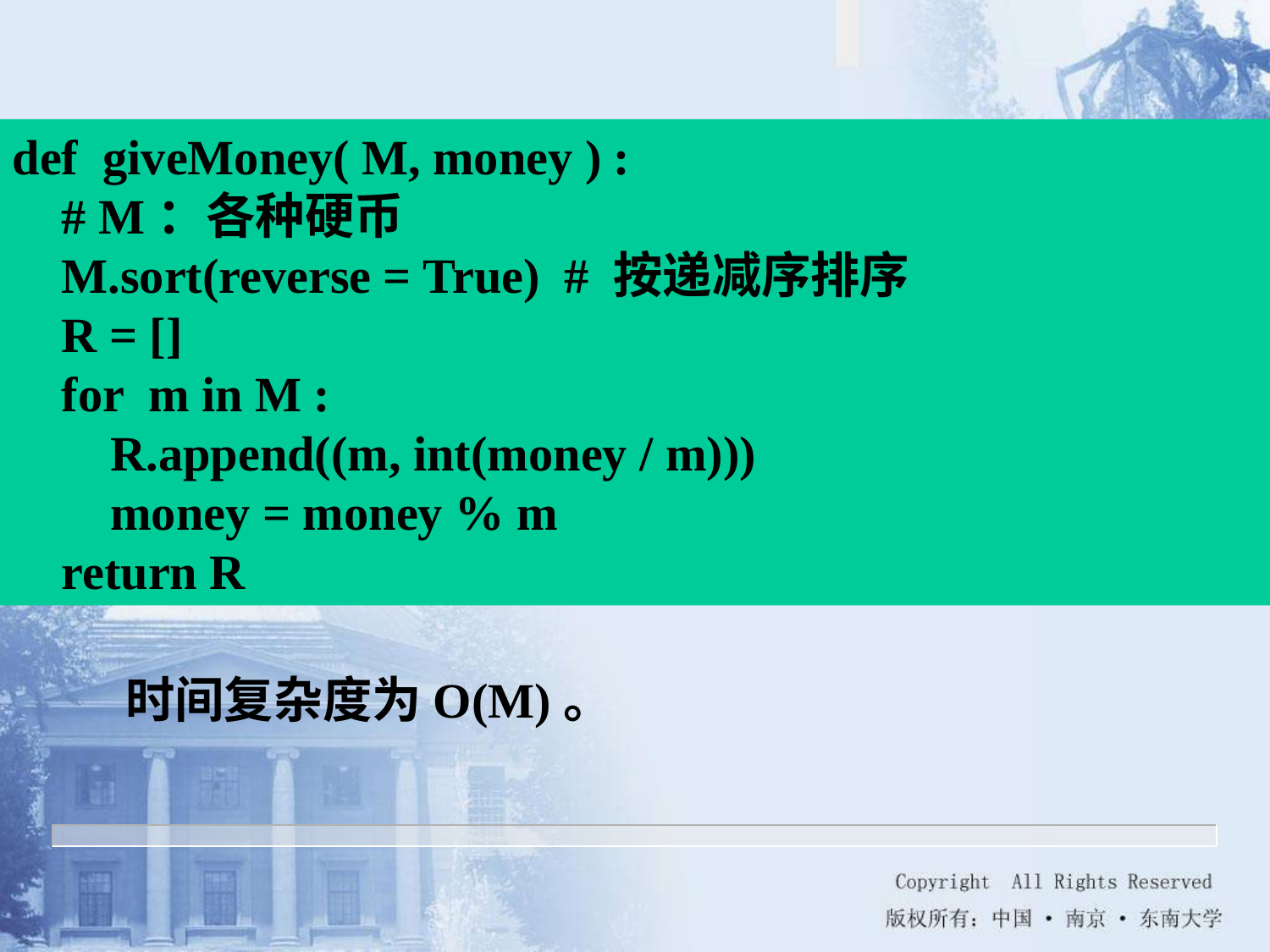

def  giveMoney( M, money ) :
    # M：各种硬币
    M.sort(reverse = True)  # 按递减序排序
    R = []
    for  m in M :
        R.append((m, int(money / m)))
        money = money % m
    return R
时间复杂度为O(M)。